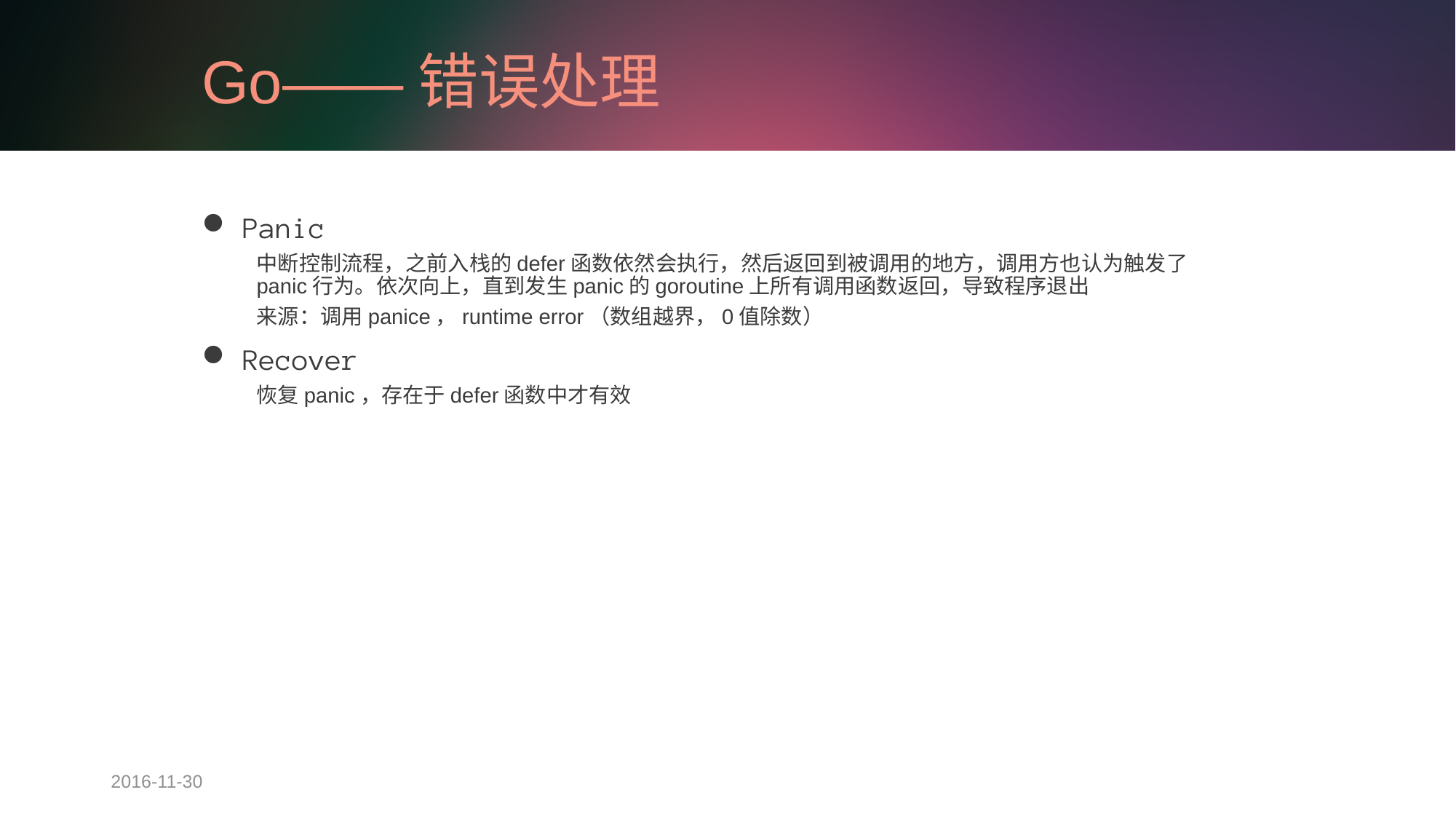

# Go——错误处理
Panic
中断控制流程，之前入栈的defer函数依然会执行，然后返回到被调用的地方，调用方也认为触发了panic行为。依次向上，直到发生panic的goroutine上所有调用函数返回，导致程序退出
来源：调用panice，runtime error（数组越界，0值除数）
Recover
恢复panic，存在于defer函数中才有效
2016-11-30
20